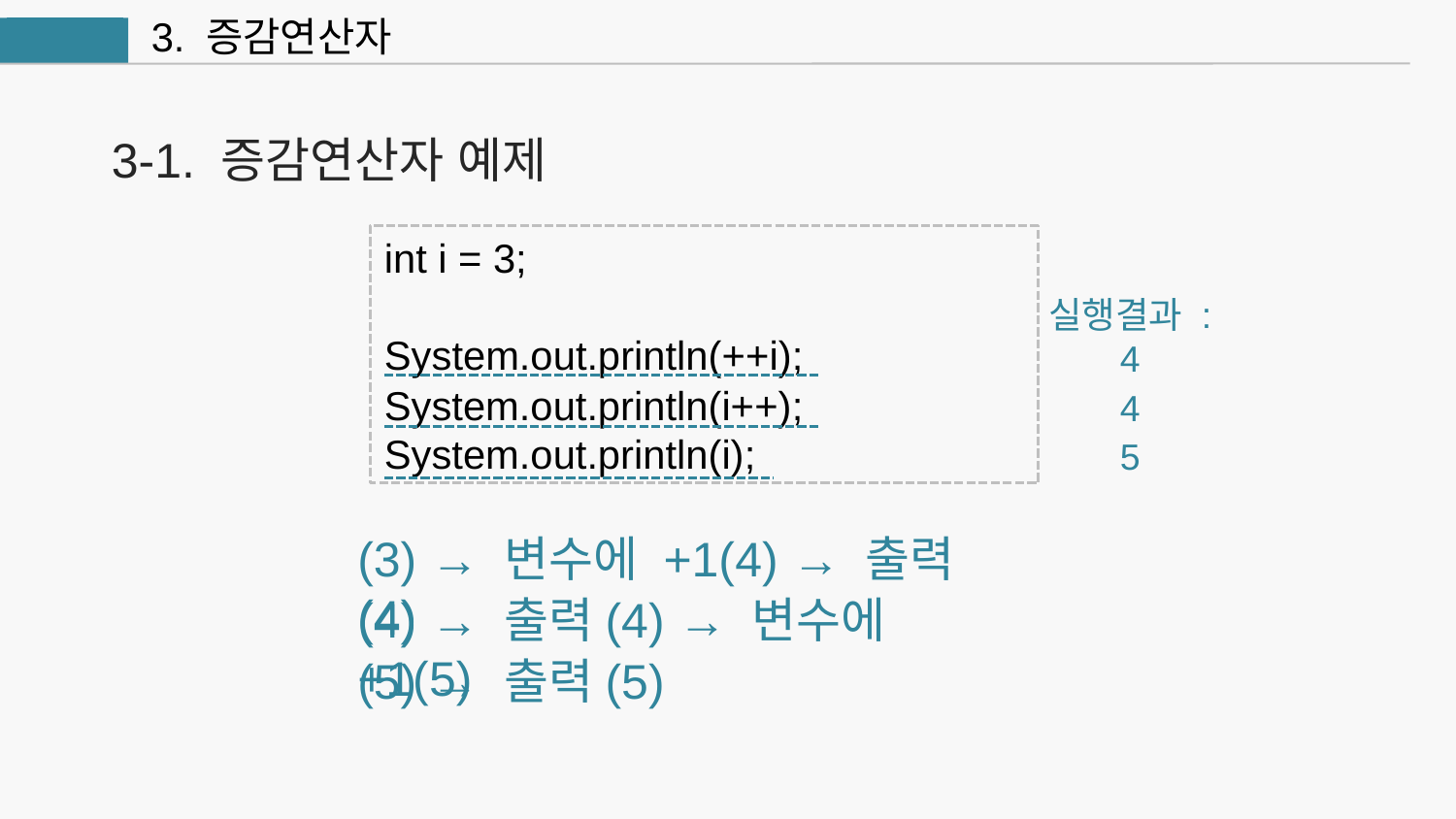

3. 증감연산자

연산자
3-1. 증감연산자 예제
int i = 3;

System.out.println(++i);

실행결과 :
4
System.out.println(i++);
4
System.out.println(i);
5
(3) → 변수에 +1(4) → 출력(4)
(4) → 출력(4) → 변수에 +1(5)
(5) → 출력(5)